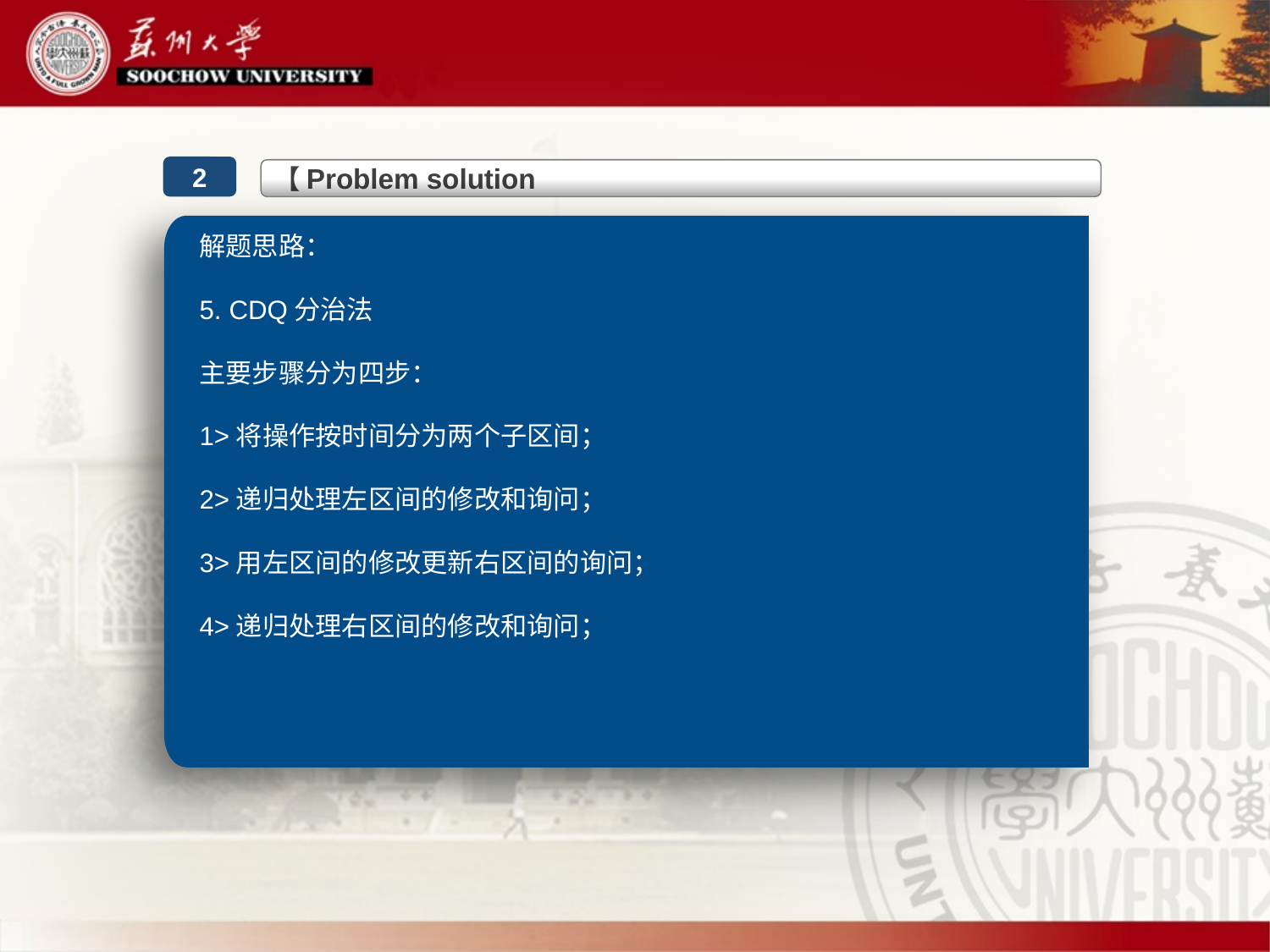

【Problem solution

2

解题思路：

5. CDQ分治法

主要步骤分为四步：

1>将操作按时间分为两个子区间；

2>递归处理左区间的修改和询问；

3>用左区间的修改更新右区间的询问；

4>递归处理右区间的修改和询问；